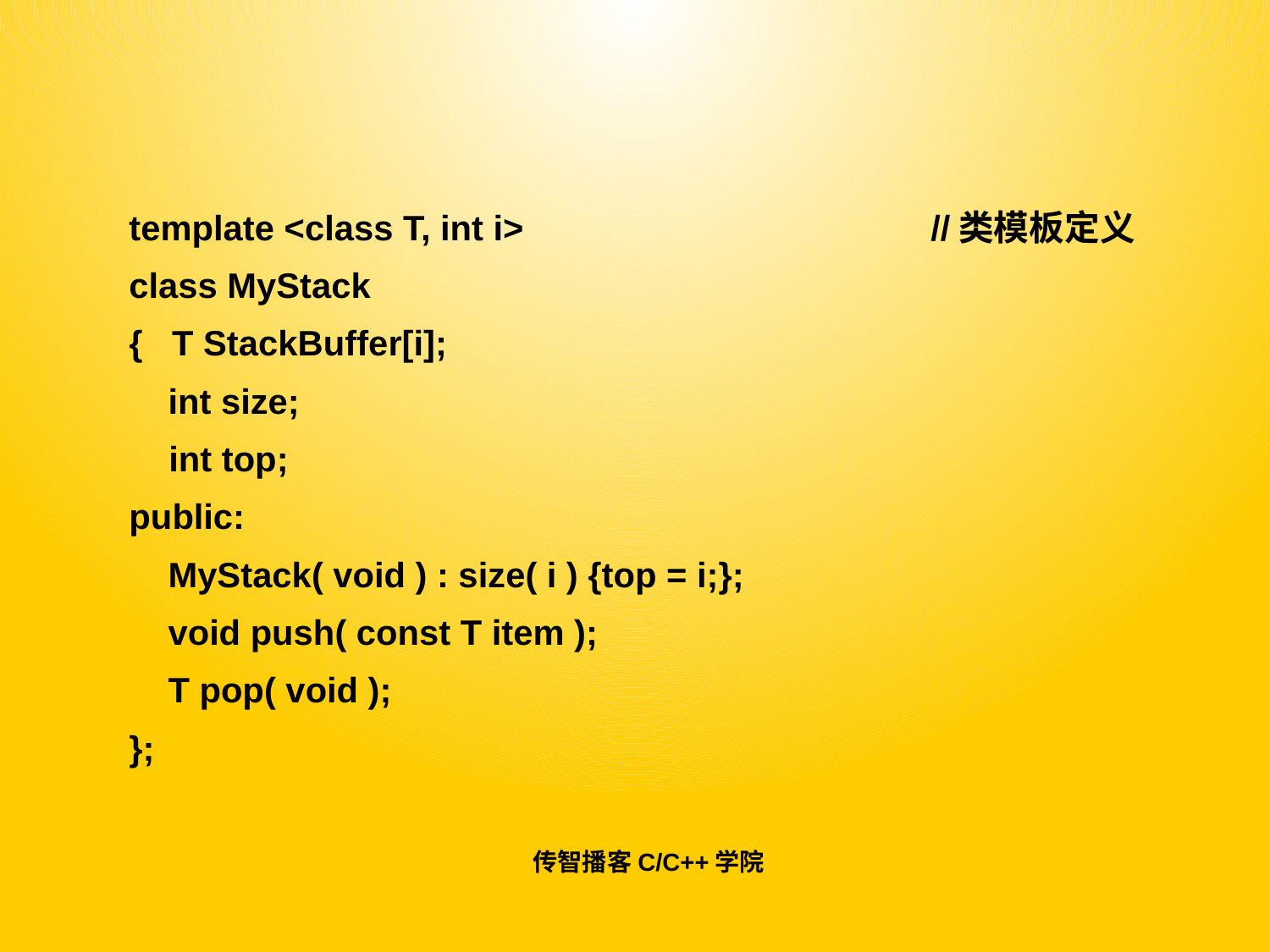

#
template <class T, int i> 				//类模板定义
class MyStack
{   T StackBuffer[i];
    int size;
	int top;
public:
    MyStack( void ) : size( i ) {top = i;};
    void push( const T item );
    T pop( void );
};
传智播客C/C++学院